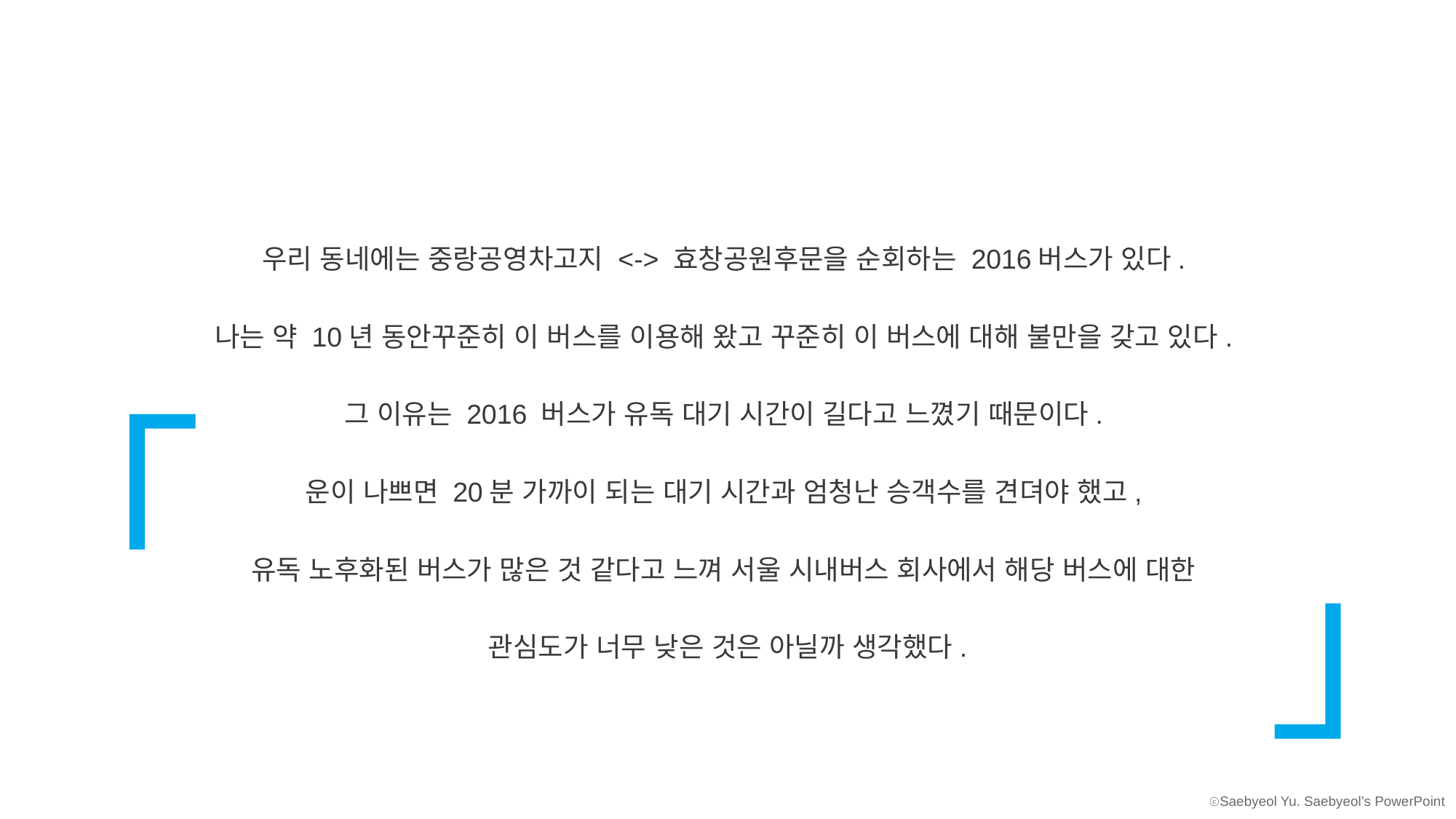

「
」
우리 동네에는 중랑공영차고지 <-> 효창공원후문을 순회하는 2016버스가 있다.
나는 약 10년 동안꾸준히 이 버스를 이용해 왔고 꾸준히 이 버스에 대해 불만을 갖고 있다.
그 이유는 2016 버스가 유독 대기 시간이 길다고 느꼈기 때문이다.
운이 나쁘면 20분 가까이 되는 대기 시간과 엄청난 승객수를 견뎌야 했고,
유독 노후화된 버스가 많은 것 같다고 느껴 서울 시내버스 회사에서 해당 버스에 대한
관심도가 너무 낮은 것은 아닐까 생각했다.